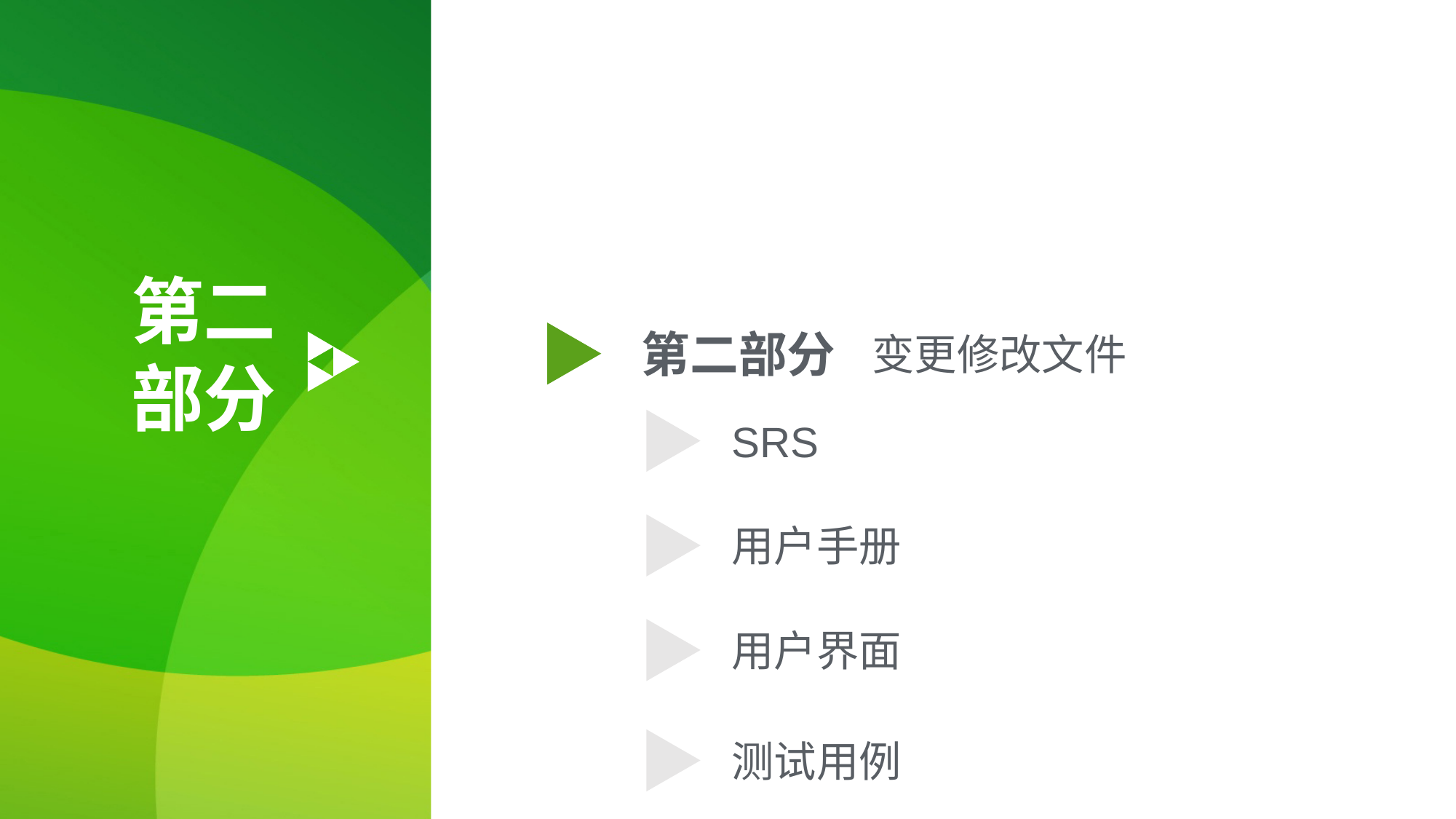

第二部分
第二部分
变更修改文件

SRS

用户手册

用户界面

测试用例